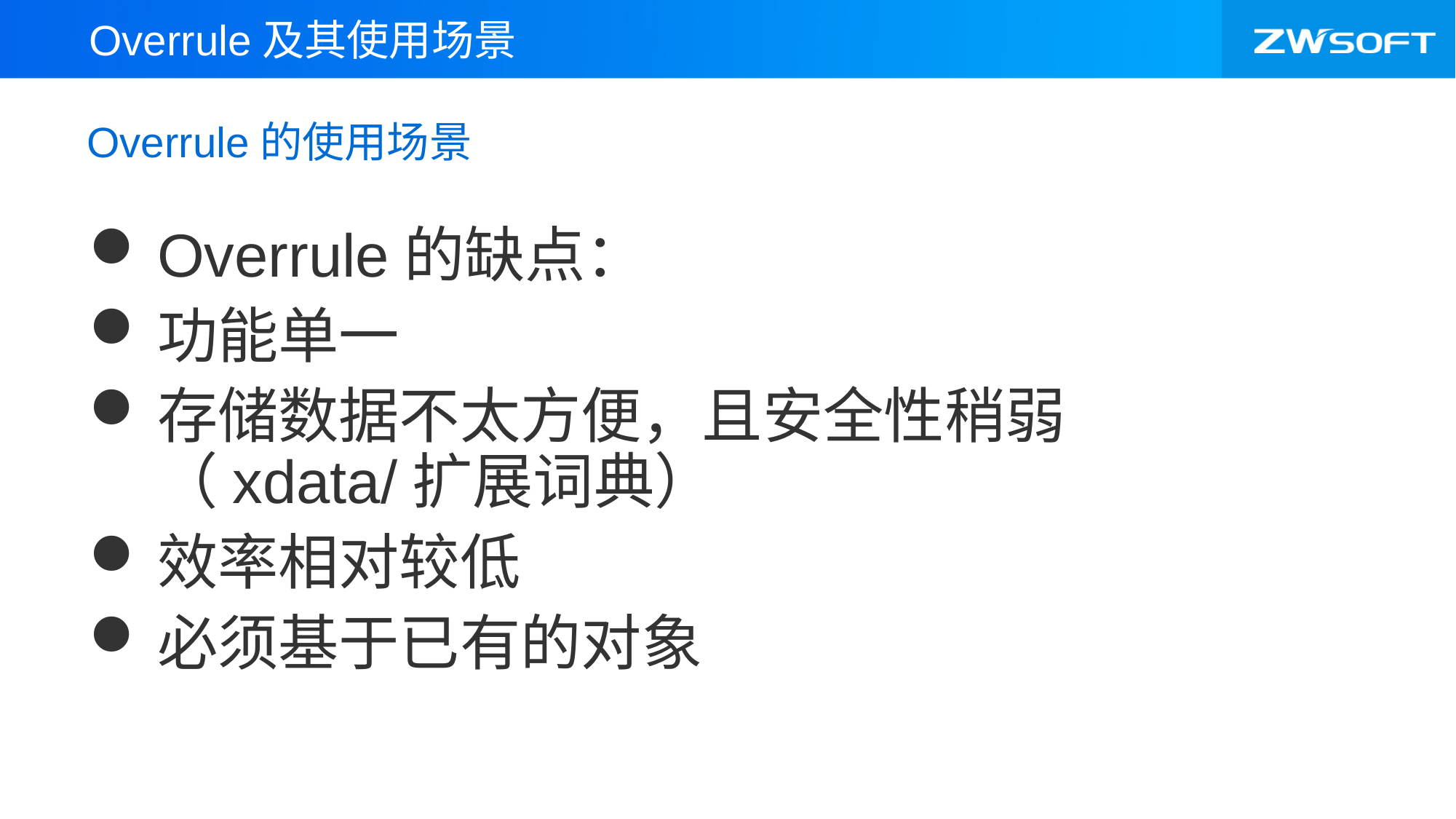

Overrule及其使用场景
# Overrule的使用场景
Overrule的缺点：
功能单一
存储数据不太方便，且安全性稍弱（xdata/扩展词典）
效率相对较低
必须基于已有的对象